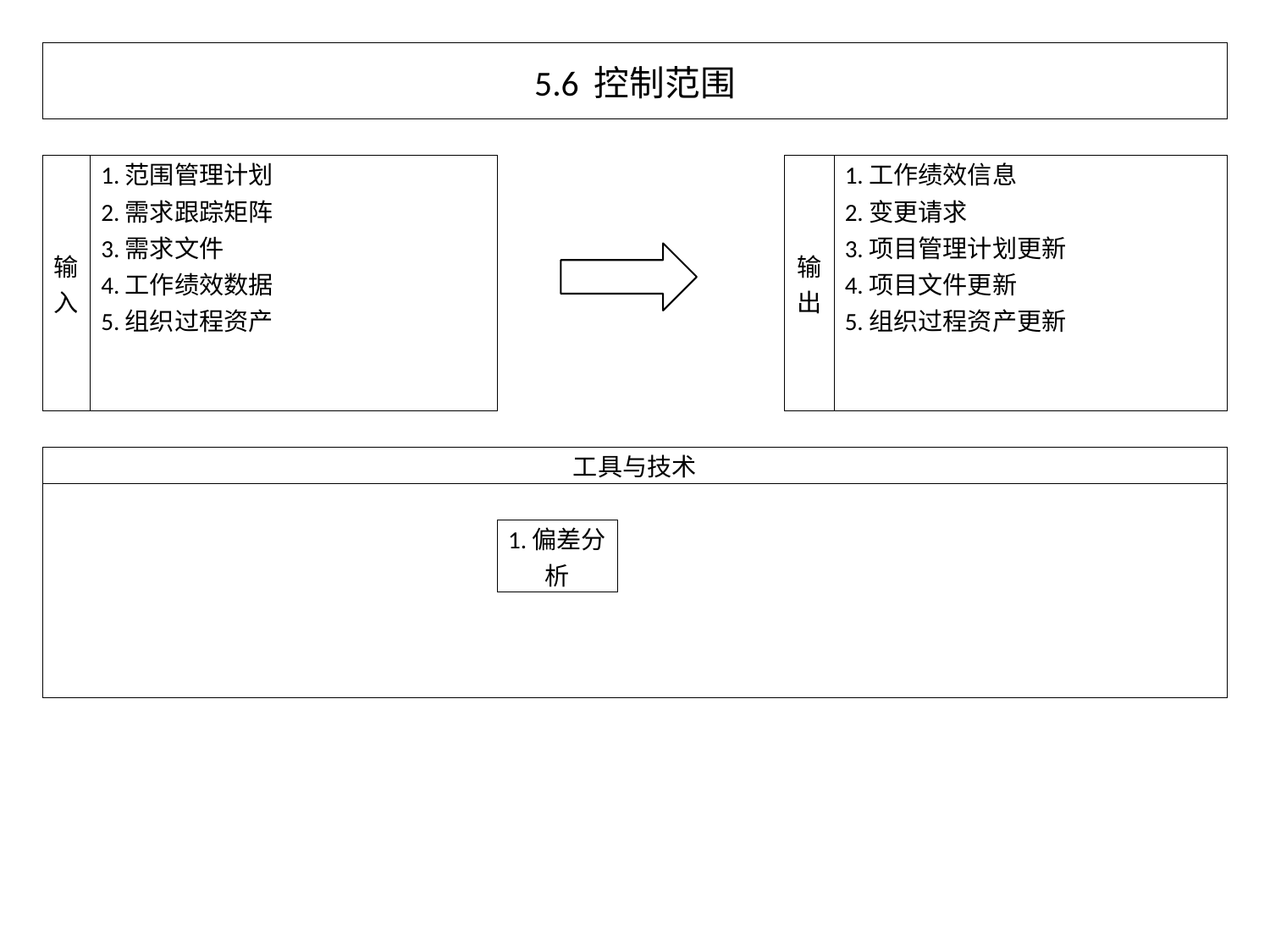

| 5.6 控制范围 |  |  |  |  |  |  |  |  |  |
| --- | --- | --- | --- | --- | --- | --- | --- | --- | --- |
|  |  |  |  |  |  |  |  |  |  |
| 输入 | 1.范围管理计划 |  |  |  |  | 输出 | 1.工作绩效信息 |  |  |
|  | 2.需求跟踪矩阵 |  |  |  |  |  | 2.变更请求 |  |  |
|  | 3.需求文件 |  |  |  |  |  | 3.项目管理计划更新 |  |  |
|  | 4.工作绩效数据 |  |  |  |  |  | 4.项目文件更新 |  |  |
|  | 5.组织过程资产 |  |  |  |  |  | 5.组织过程资产更新 |  |  |
|  |  |  |  |  |  |  |  |  |  |
|  |  |  |  |  |  |  |  |  |  |
|  |  |  |  |  |  |  |  |  |  |
| 工具与技术 |  |  |  |  |  |  |  |  |  |
|  |  |  |  |  |  |  |  |  |  |
|  |  |  |  | 1.偏差分析 |  |  |  |  |  |
|  |  |  |  |  |  |  |  |  |  |
|  |  |  |  |  |  |  |  |  |  |
|  |  |  |  |  |  |  |  |  |  |